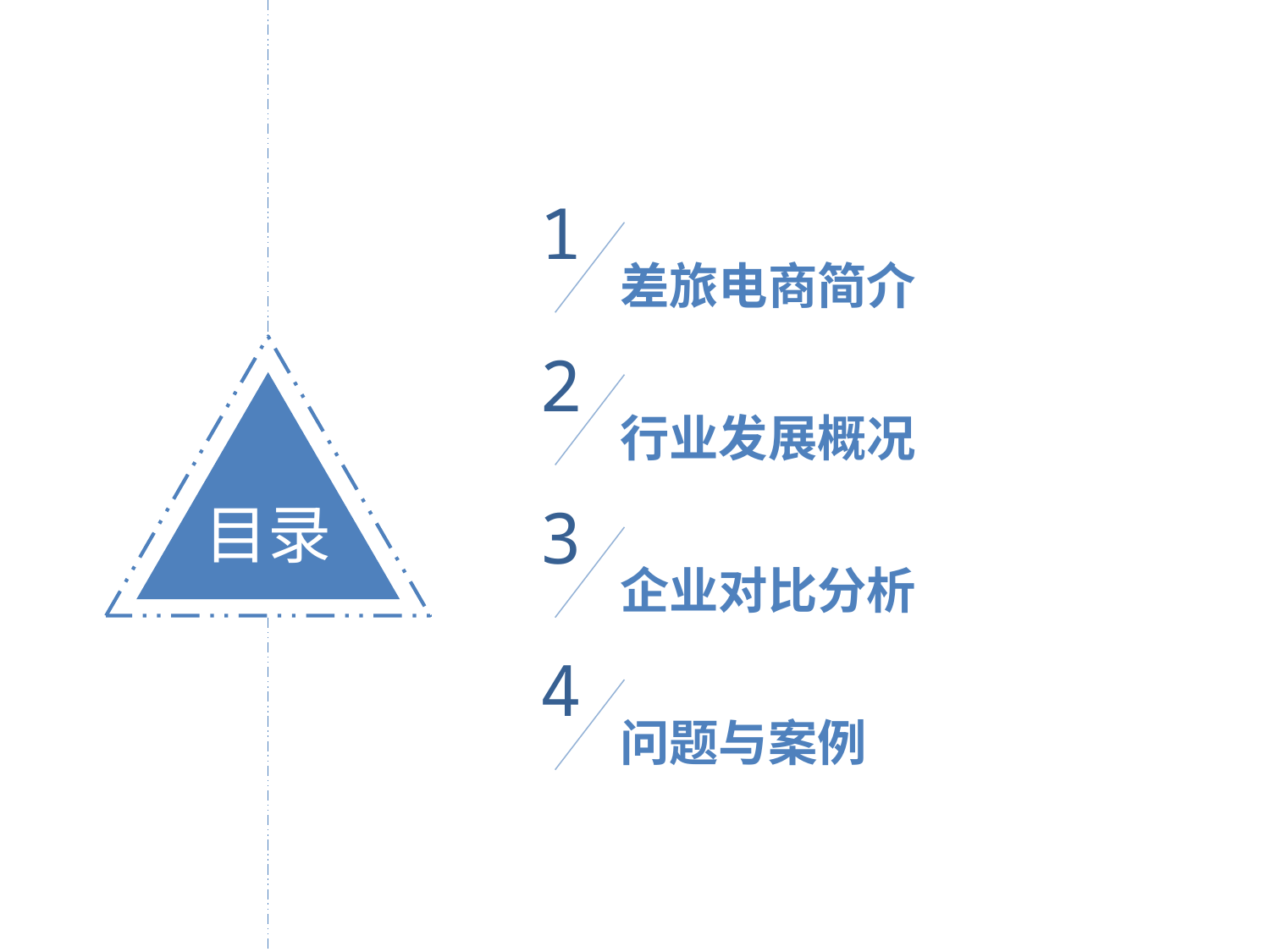

1
差旅电商简介
2

目录
行业发展概况
3
企业对比分析
4
问题与案例